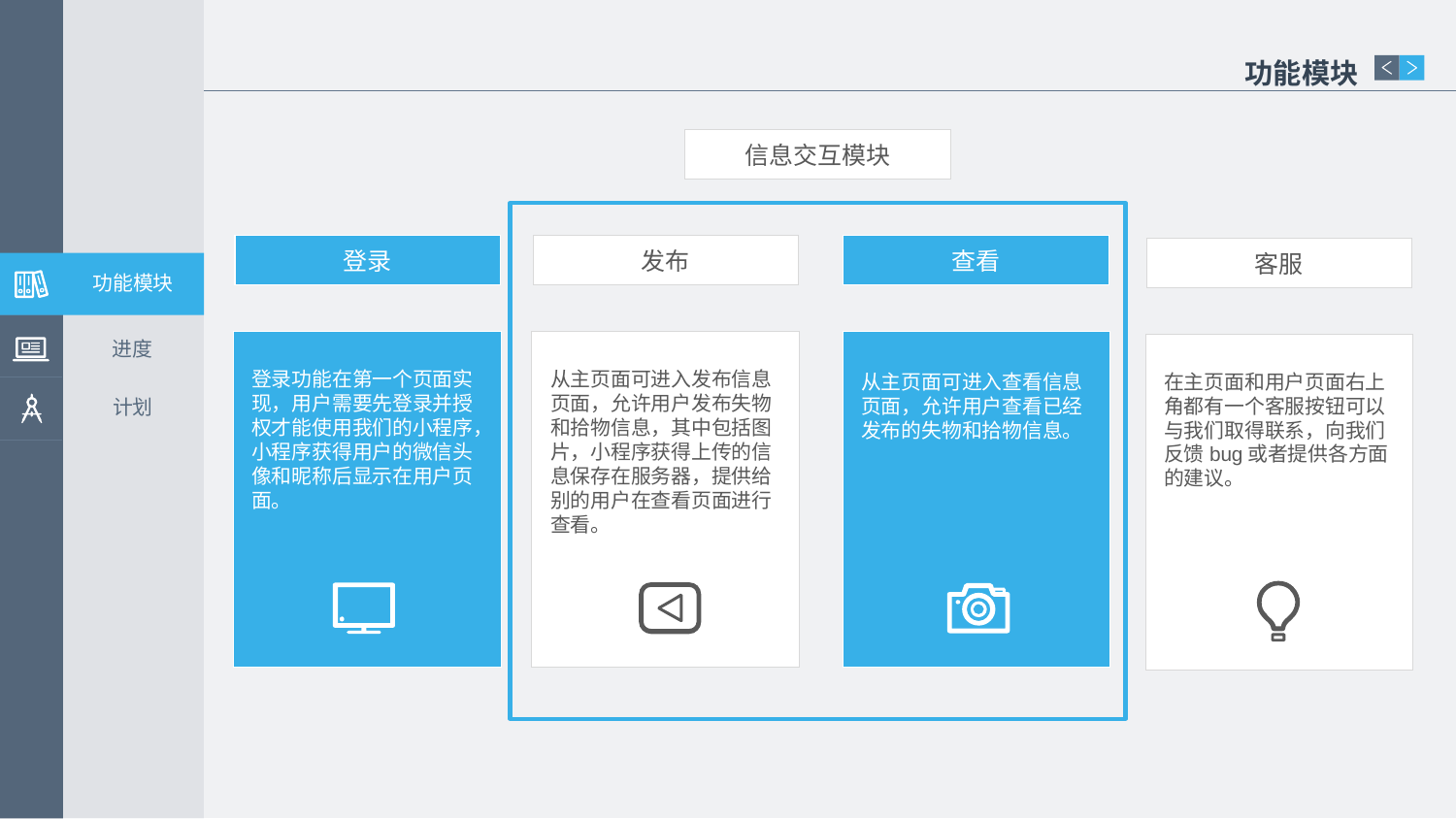

功能模块

信息交互模块

查看
登录
发布
客服

功能模块

进度

登录功能在第一个页面实现，用户需要先登录并授权才能使用我们的小程序，小程序获得用户的微信头像和昵称后显示在用户页面。
从主页面可进入发布信息页面，允许用户发布失物和拾物信息，其中包括图片，小程序获得上传的信息保存在服务器，提供给别的用户在查看页面进行查看。

在主页面和用户页面右上角都有一个客服按钮可以与我们取得联系，向我们反馈bug或者提供各方面的建议。
从主页面可进入查看信息页面，允许用户查看已经发布的失物和拾物信息。

计划